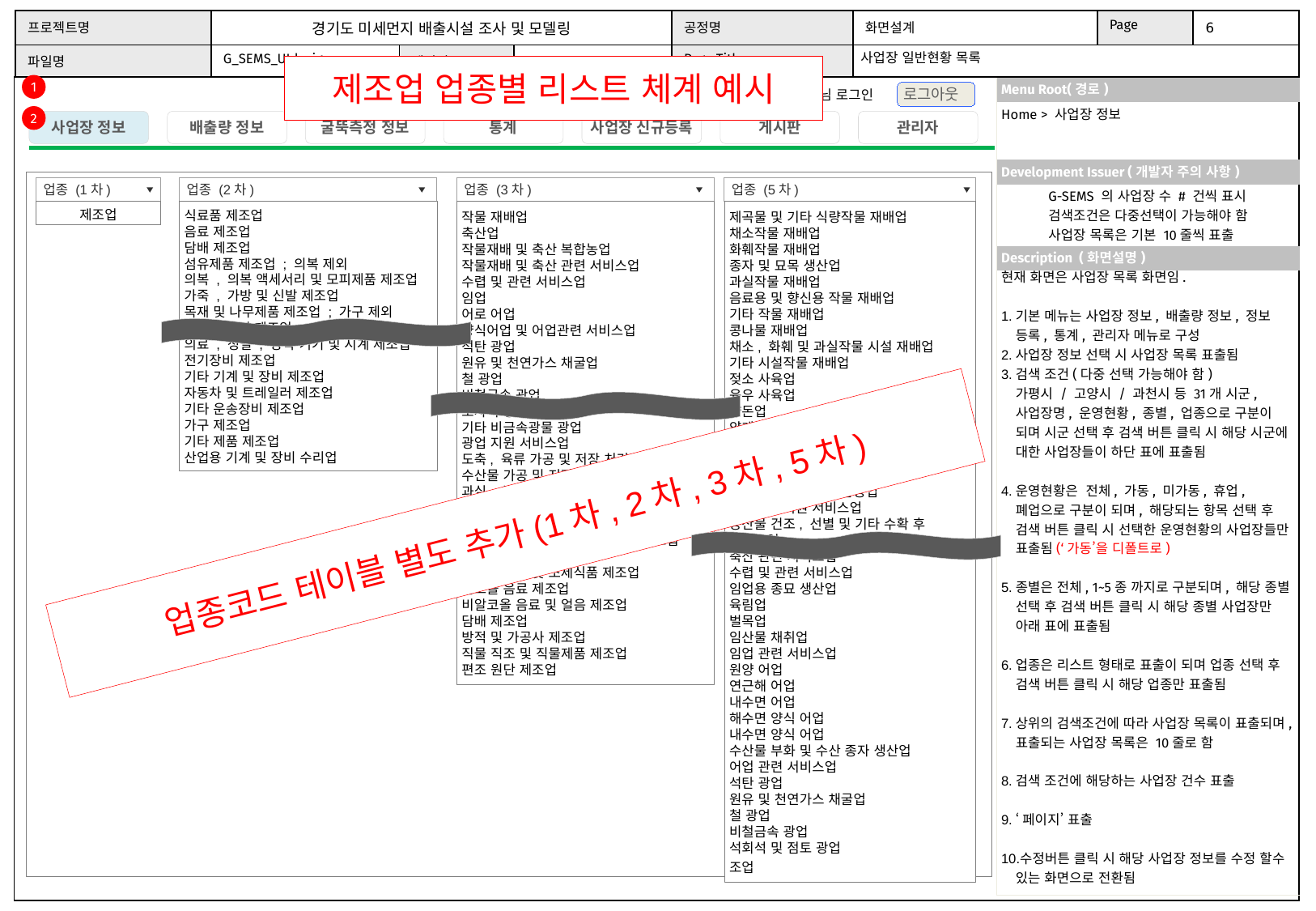

사업장 일반현황 목록
제조업 업종별 리스트 체계 예시
1
Home > 사업장 정보
2

업종 (1차)
업종 (2차)
업종 (3차)
업종 (5차)
G-SEMS 의 사업장 수 # 건씩 표시
검색조건은 다중선택이 가능해야 함
사업장 목록은 기본 10줄씩 표출

제조업
작물 재배업
축산업
작물재배 및 축산 복합농업
작물재배 및 축산 관련 서비스업
수렵 및 관련 서비스업
임업
어로 어업
양식어업 및 어업관련 서비스업
석탄 광업
원유 및 천연가스 채굴업
철 광업
비철금속 광업
토사석 광업
기타 비금속광물 광업
광업 지원 서비스업
도축, 육류 가공 및 저장 처리업
수산물 가공 및 저장 처리업
과실, 채소 가공 및 저장 처리업
동물성 및 식물성 유지 제조업
낙농제품 및 식용 빙과류 제조업
곡물 가공품, 전분 및 전분제품 제조업
기타 식품 제조업
동물용 사료 및 조제식품 제조업
알코올 음료 제조업
비알코올 음료 및 얼음 제조업
담배 제조업
방적 및 가공사 제조업
직물 직조 및 직물제품 제조업
편조 원단 제조업
제곡물 및 기타 식량작물 재배업
채소작물 재배업
화훼작물 재배업
종자 및 묘목 생산업
과실작물 재배업
음료용 및 향신용 작물 재배업
기타 작물 재배업
콩나물 재배업
채소, 화훼 및 과실작물 시설 재배업
기타 시설작물 재배업
젖소 사육업
육우 사육업
양돈업
양계업
기타 가금류 및 조류 사육업
말 및 양 사육업
그 외 기타 축산업
작물재배 및 축산 복합농업
작물재배 지원 서비스업
농산물 건조, 선별 및 기타 수확 후 서비스업
축산 관련 서비스업
수렵 및 관련 서비스업
임업용 종묘 생산업
육림업
벌목업
임산물 채취업
임업 관련 서비스업
원양 어업
연근해 어업
내수면 어업
해수면 양식 어업
내수면 양식 어업
수산물 부화 및 수산 종자 생산업
어업 관련 서비스업
석탄 광업
원유 및 천연가스 채굴업
철 광업
비철금속 광업
석회석 및 점토 광업
조업
식료품 제조업
음료 제조업
담배 제조업
섬유제품 제조업 ; 의복 제외
의복 , 의복 액세서리 및 모피제품 제조업
가죽 , 가방 및 신발 제조업
목재 및 나무제품 제조업 ; 가구 제외
및 통신장비 제조업
의료 , 정밀 , 광학 기기 및 시계 제조업
전기장비 제조업
기타 기계 및 장비 제조업
자동차 및 트레일러 제조업
기타 운송장비 제조업
가구 제조업
기타 제품 제조업
산업용 기계 및 장비 수리업
현재 화면은 사업장 목록 화면임.

기본 메뉴는 사업장 정보, 배출량 정보, 정보 등록, 통계, 관리자 메뉴로 구성
사업장 정보 선택 시 사업장 목록 표출됨
검색 조건(다중 선택 가능해야 함)
가평시 / 고양시 / 과천시 등 31개 시군, 사업장명, 운영현황, 종별, 업종으로 구분이 되며 시군 선택 후 검색 버튼 클릭 시 해당 시군에 대한 사업장들이 하단 표에 표출됨

운영현황은  전체, 가동, 미가동, 휴업, 폐업으로 구분이 되며, 해당되는 항목 선택 후 검색 버튼 클릭 시 선택한 운영현황의 사업장들만 표출됨(‘가동’을 디폴트로)

종별은 전체, 1~5종 까지로 구분되며, 해당 종별 선택 후 검색 버튼 클릭 시 해당 종별 사업장만 아래 표에 표출됨

업종은 리스트 형태로 표출이 되며 업종 선택 후 검색 버튼 클릭 시 해당 업종만 표출됨

상위의 검색조건에 따라 사업장 목록이 표출되며, 표출되는 사업장 목록은 10줄로 함

검색 조건에 해당하는 사업장 건수 표출

‘페이지’ 표출

수정버튼 클릭 시 해당 사업장 정보를 수정 할수 있는 화면으로 전환됨

업종코드 테이블 별도 추가(1차, 2차, 3차, 5차)